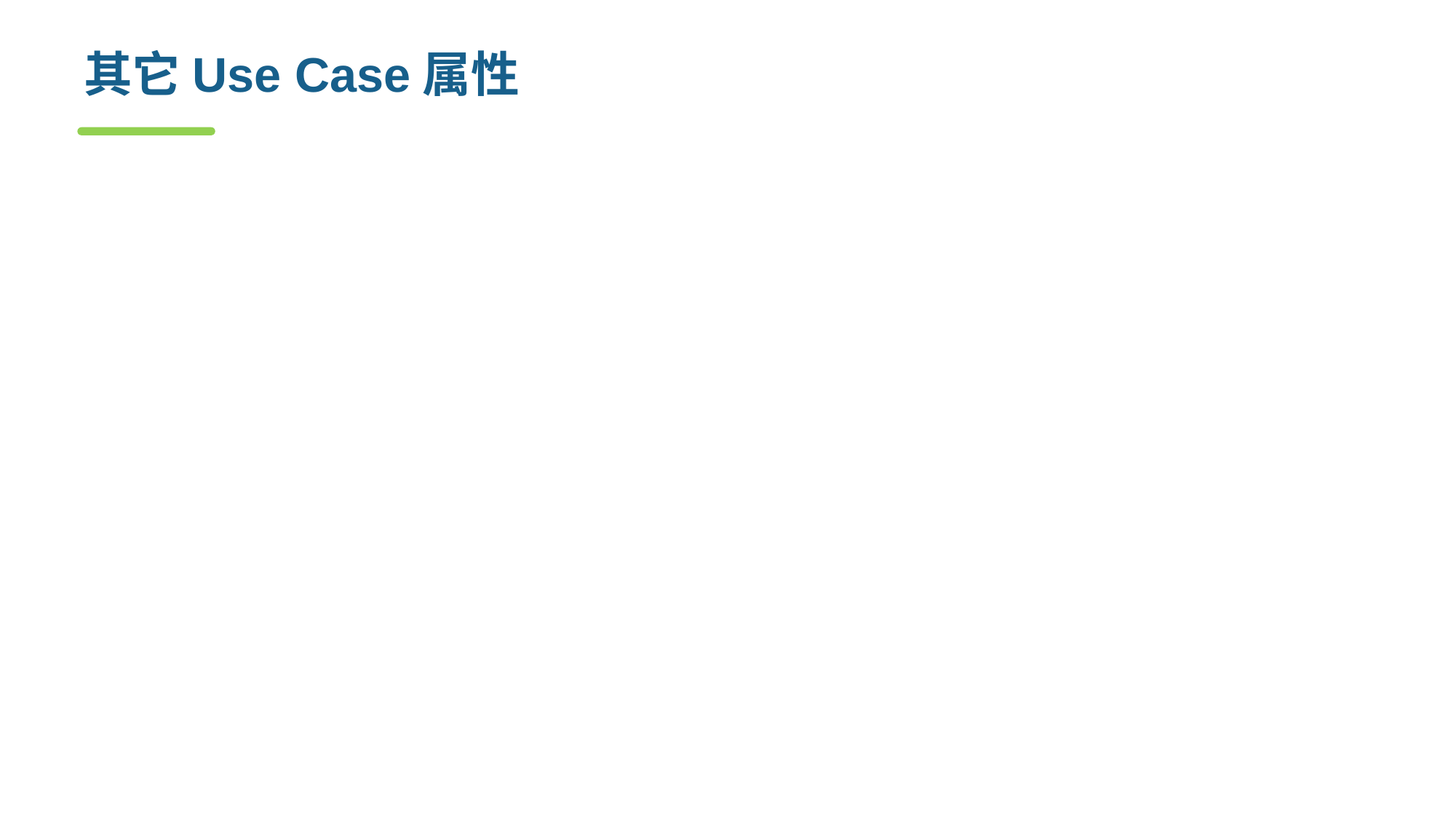

# 其它Use Case属性
非功能需求
有关本use-case的URPS+
业务规则
在执行事件流时，使用到的重要业务规则或计算公式
扩展点
use-case可以通过另一use-case进行扩展
关系
和actors及use-case的关联
Use-case 图
涉及本use-case的关系的可视化模型
Other diagrams or enclosures
交互、活动或其它图
用户界面框图
77